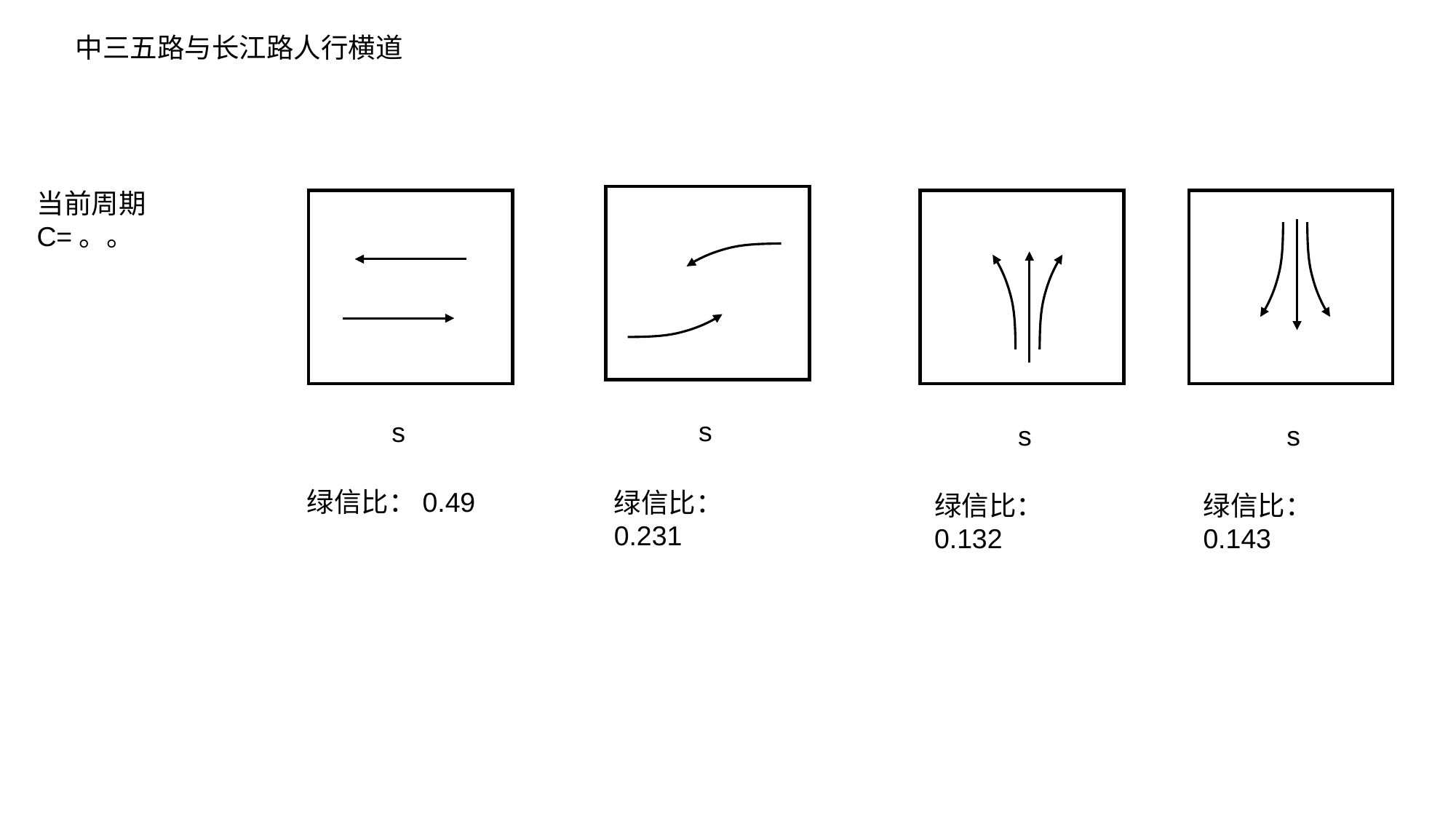

中三五路与长江路人行横道
当前周期
C=。。

s
s
s
s
绿信比：0.49
绿信比：0.231
绿信比：0.132
绿信比：0.143